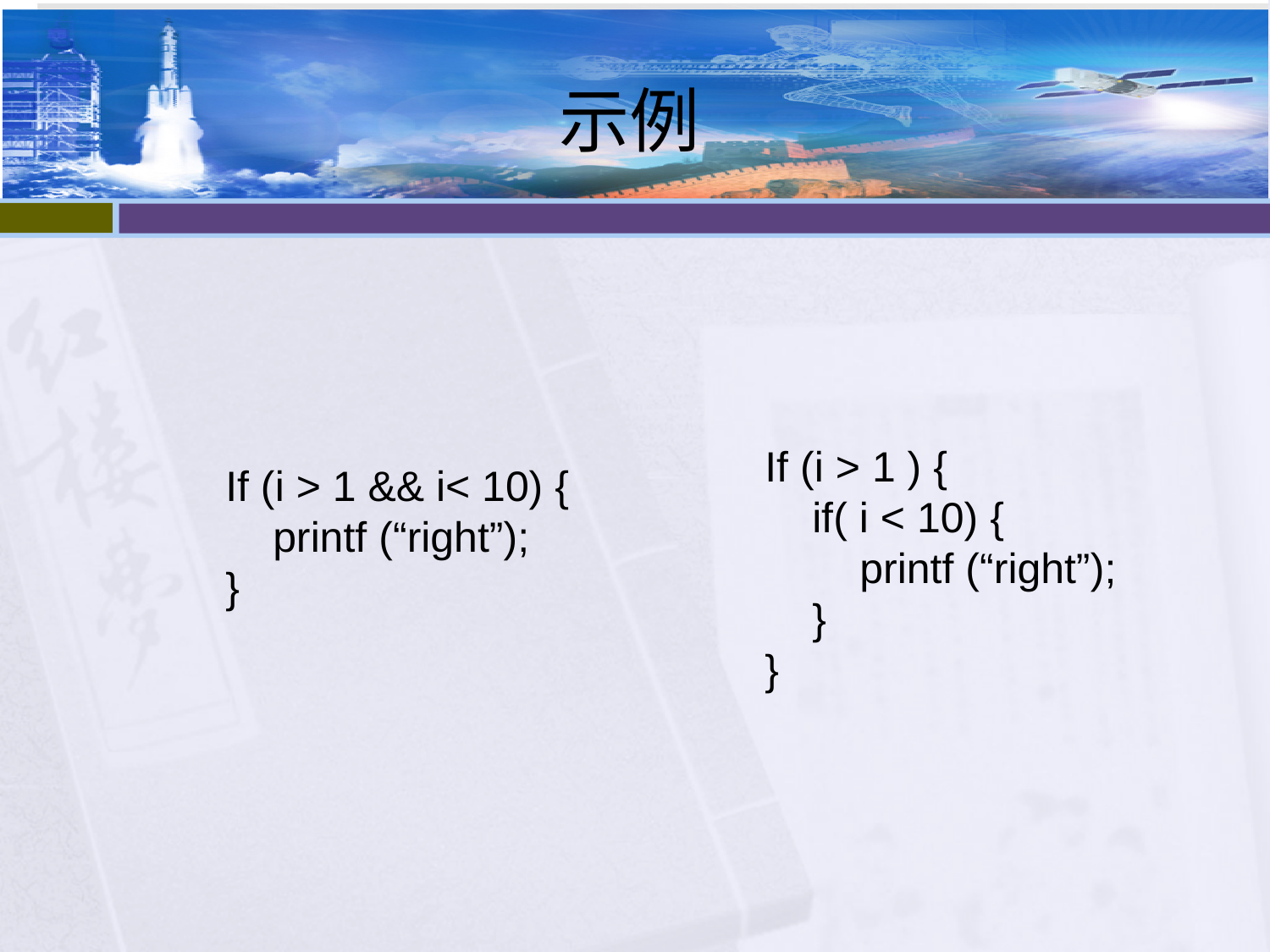

# 示例

If (i > 1 ) {
    if( i < 10) {
        printf (“right”);
    }
}
If (i > 1 && i< 10) {
    printf (“right”);
}